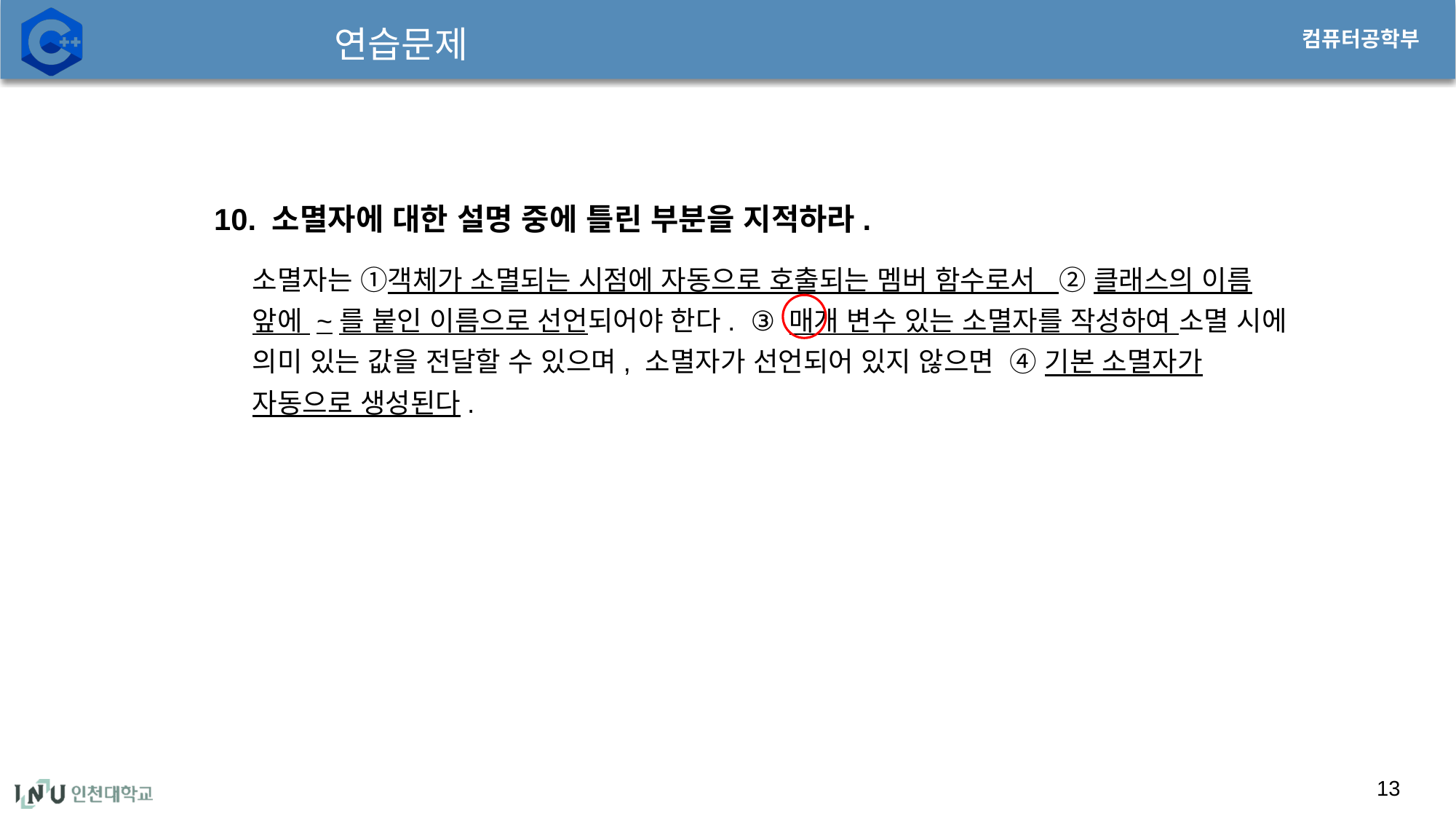

# 연습문제
10. 소멸자에 대한 설명 중에 틀린 부분을 지적하라.
소멸자는 ①객체가 소멸되는 시점에 자동으로 호출되는 멤버 함수로서   ② 클래스의 이름 앞에 ~를 붙인 이름으로 선언되어야 한다.  ③ 매개 변수 있는 소멸자를 작성하여 소멸 시에 의미 있는 값을 전달할 수 있으며, 소멸자가 선언되어 있지 않으면  ④ 기본 소멸자가 자동으로 생성된다.